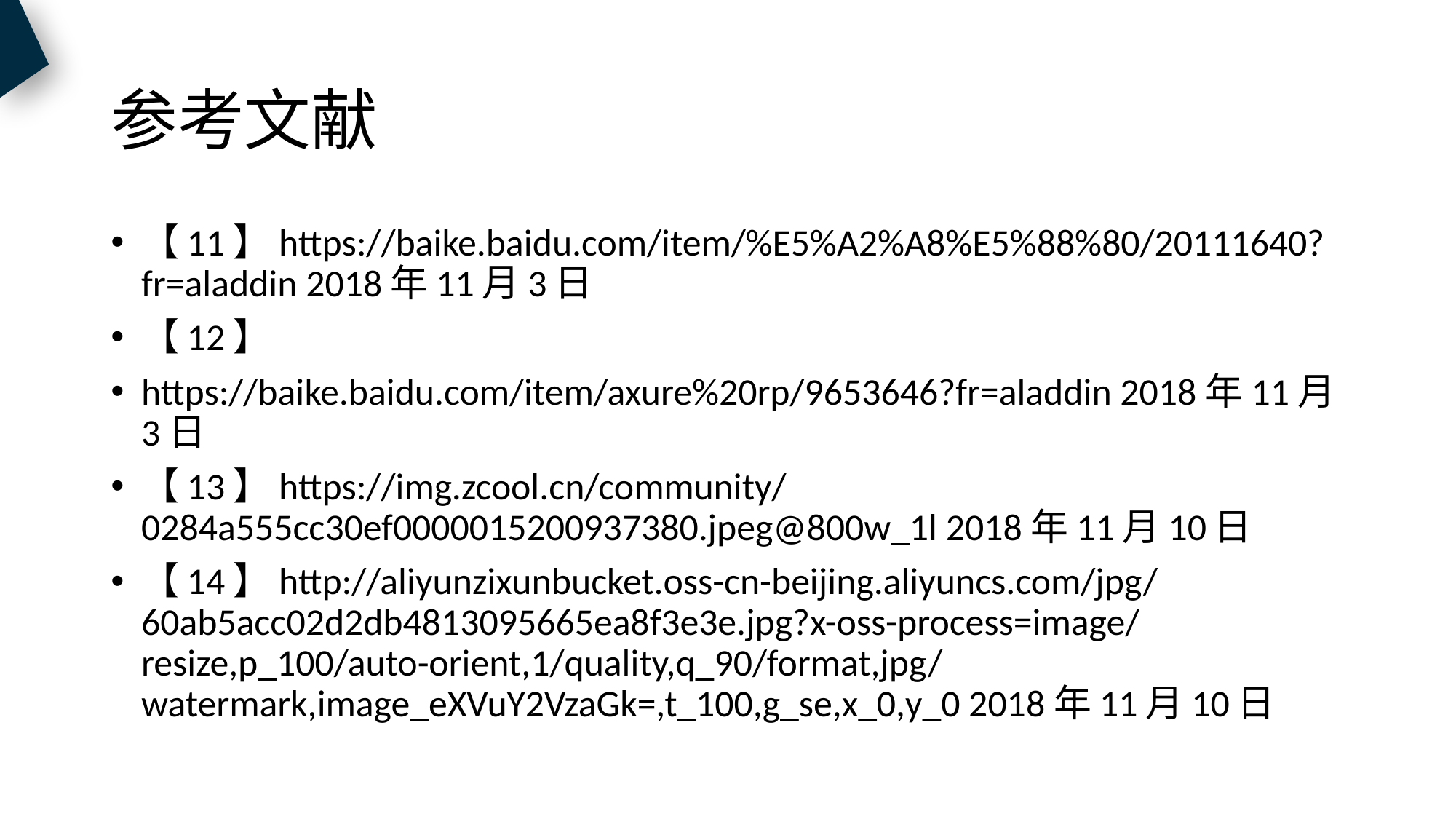

# 参考文献
【11】https://baike.baidu.com/item/%E5%A2%A8%E5%88%80/20111640?fr=aladdin 2018年11月3日
【12】
https://baike.baidu.com/item/axure%20rp/9653646?fr=aladdin 2018年11月3日
【13】https://img.zcool.cn/community/0284a555cc30ef0000015200937380.jpeg@800w_1l 2018年11月10日
【14】http://aliyunzixunbucket.oss-cn-beijing.aliyuncs.com/jpg/60ab5acc02d2db4813095665ea8f3e3e.jpg?x-oss-process=image/resize,p_100/auto-orient,1/quality,q_90/format,jpg/watermark,image_eXVuY2VzaGk=,t_100,g_se,x_0,y_0 2018年11月10日